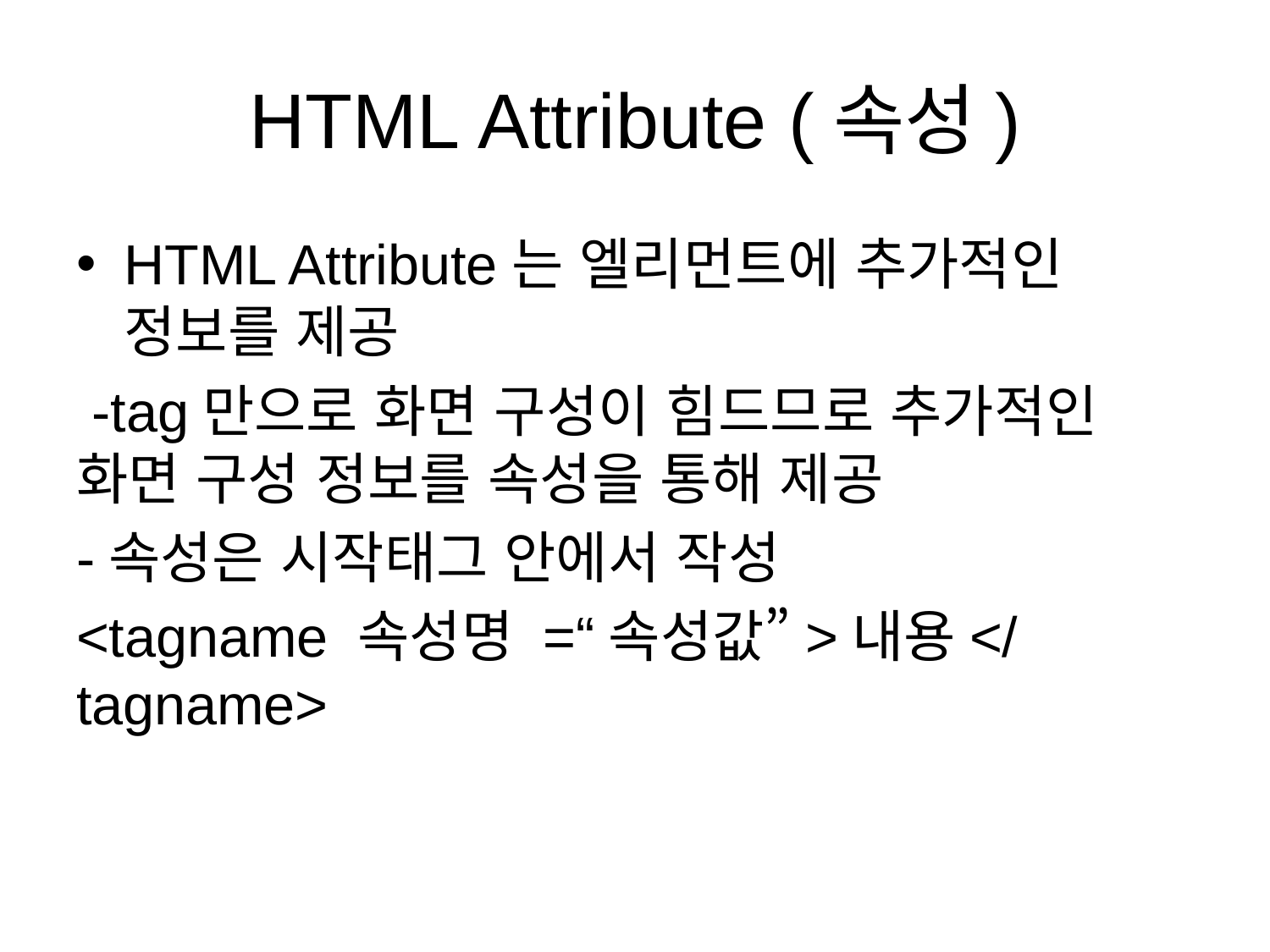

# HTML Attribute (속성)
HTML Attribute는 엘리먼트에 추가적인 정보를 제공
 -tag만으로 화면 구성이 힘드므로 추가적인 화면 구성 정보를 속성을 통해 제공
-속성은 시작태그 안에서 작성
<tagname 속성명 =“속성값”>내용</tagname>